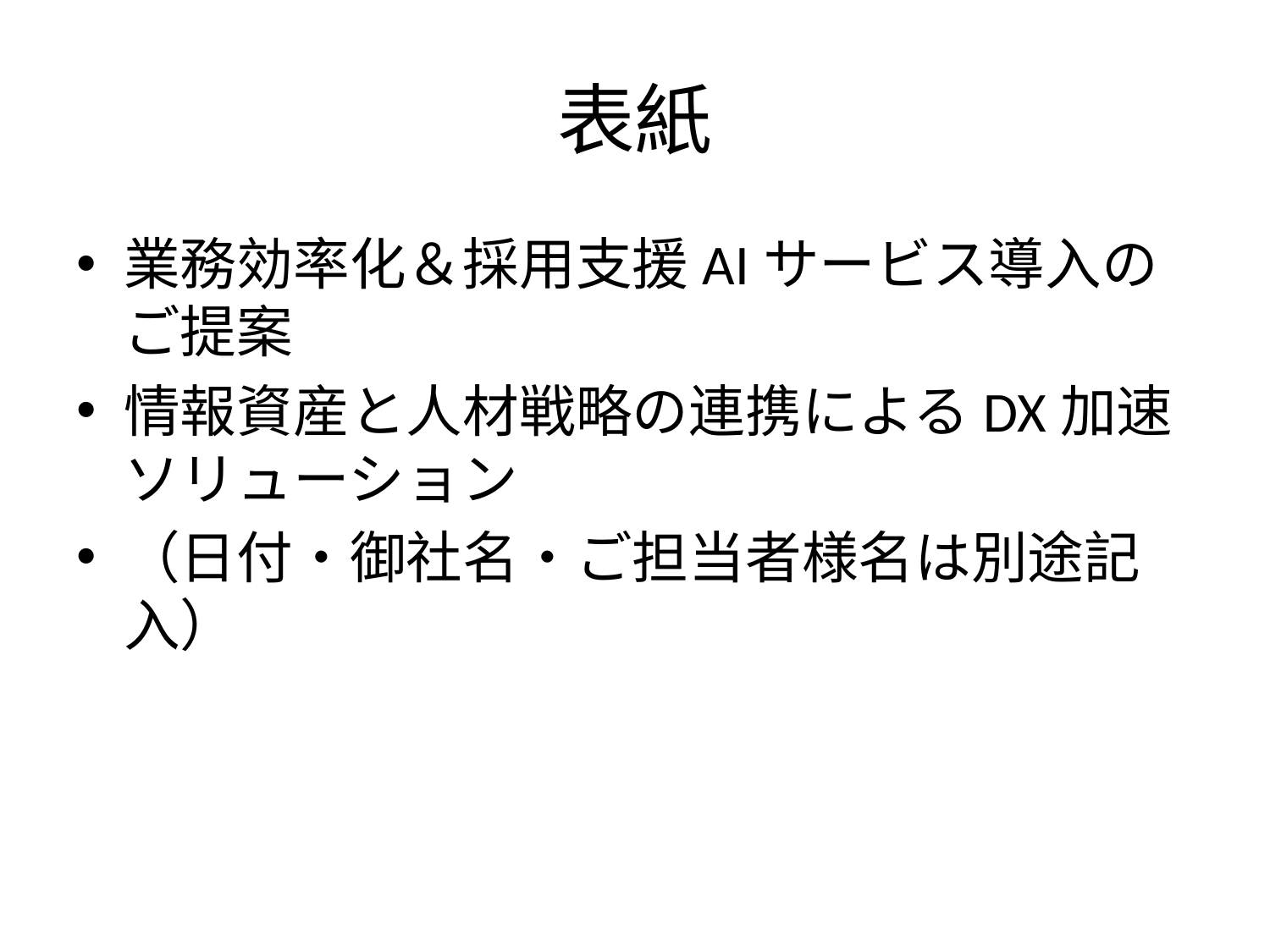

# 表紙
業務効率化＆採用支援AIサービス導入のご提案
情報資産と人材戦略の連携によるDX加速ソリューション
（日付・御社名・ご担当者様名は別途記入）